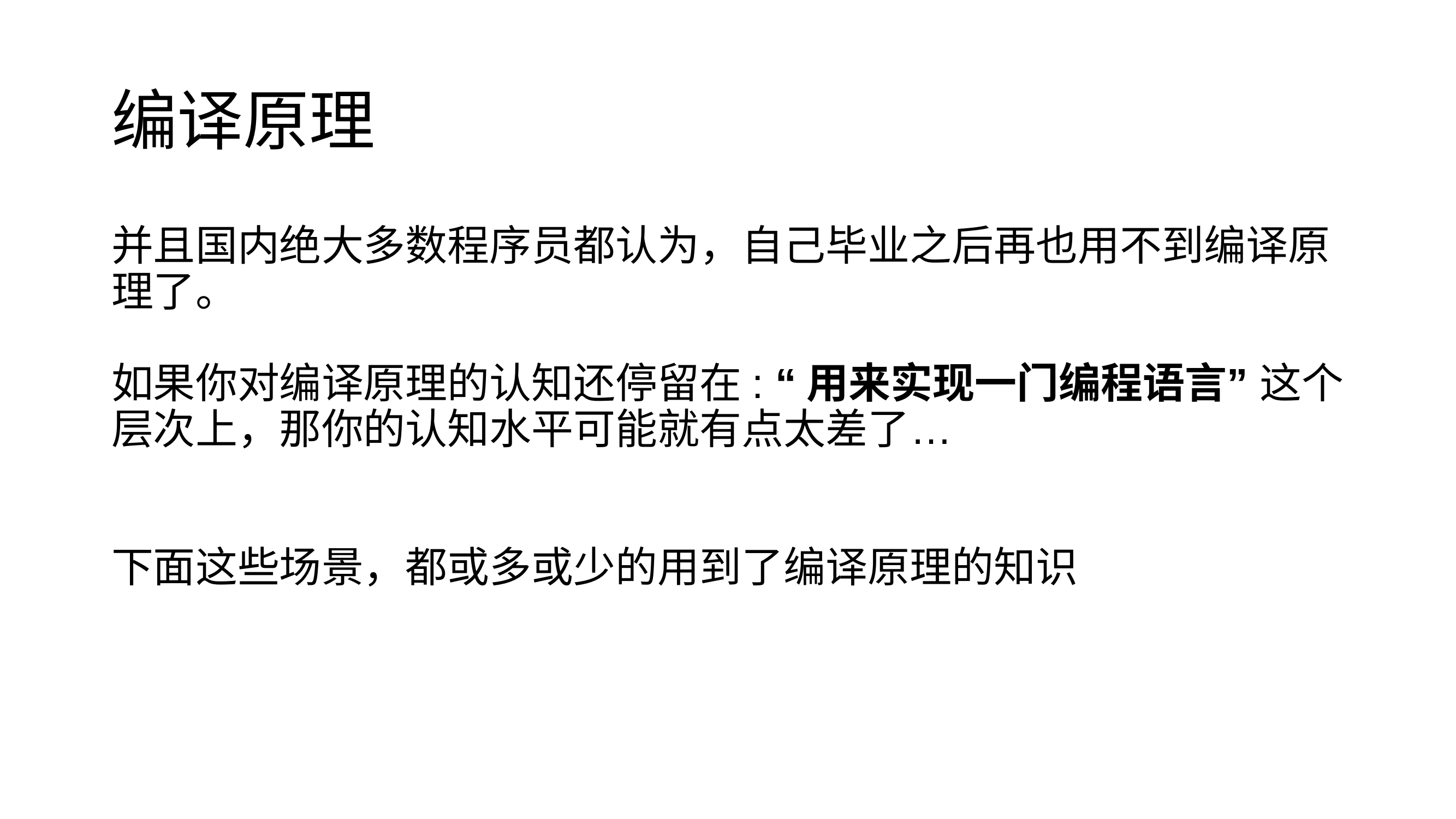

编译原理
并且国内绝大多数程序员都认为，自己毕业之后再也用不到编译原理了。

如果你对编译原理的认知还停留在: “用来实现一门编程语言” 这个层次上，那你的认知水平可能就有点太差了…

下面这些场景，都或多或少的用到了编译原理的知识